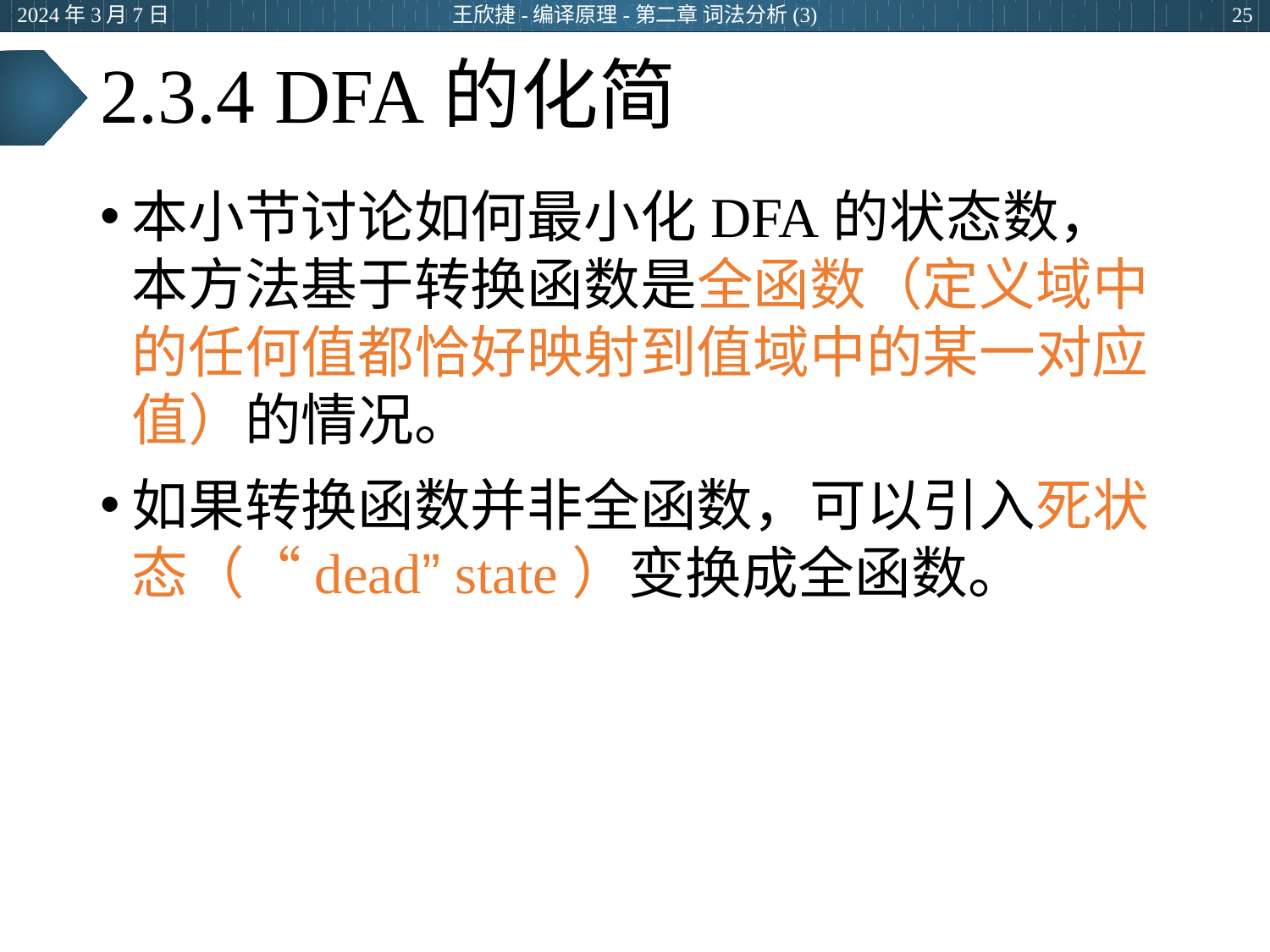

2024年3月7日
王欣捷-编译原理-第二章 词法分析(3)
25
# 2.3.4 DFA的化简
本小节讨论如何最小化DFA的状态数，本方法基于转换函数是全函数（定义域中的任何值都恰好映射到值域中的某一对应值）的情况。
如果转换函数并非全函数，可以引入死状态（“dead” state）变换成全函数。